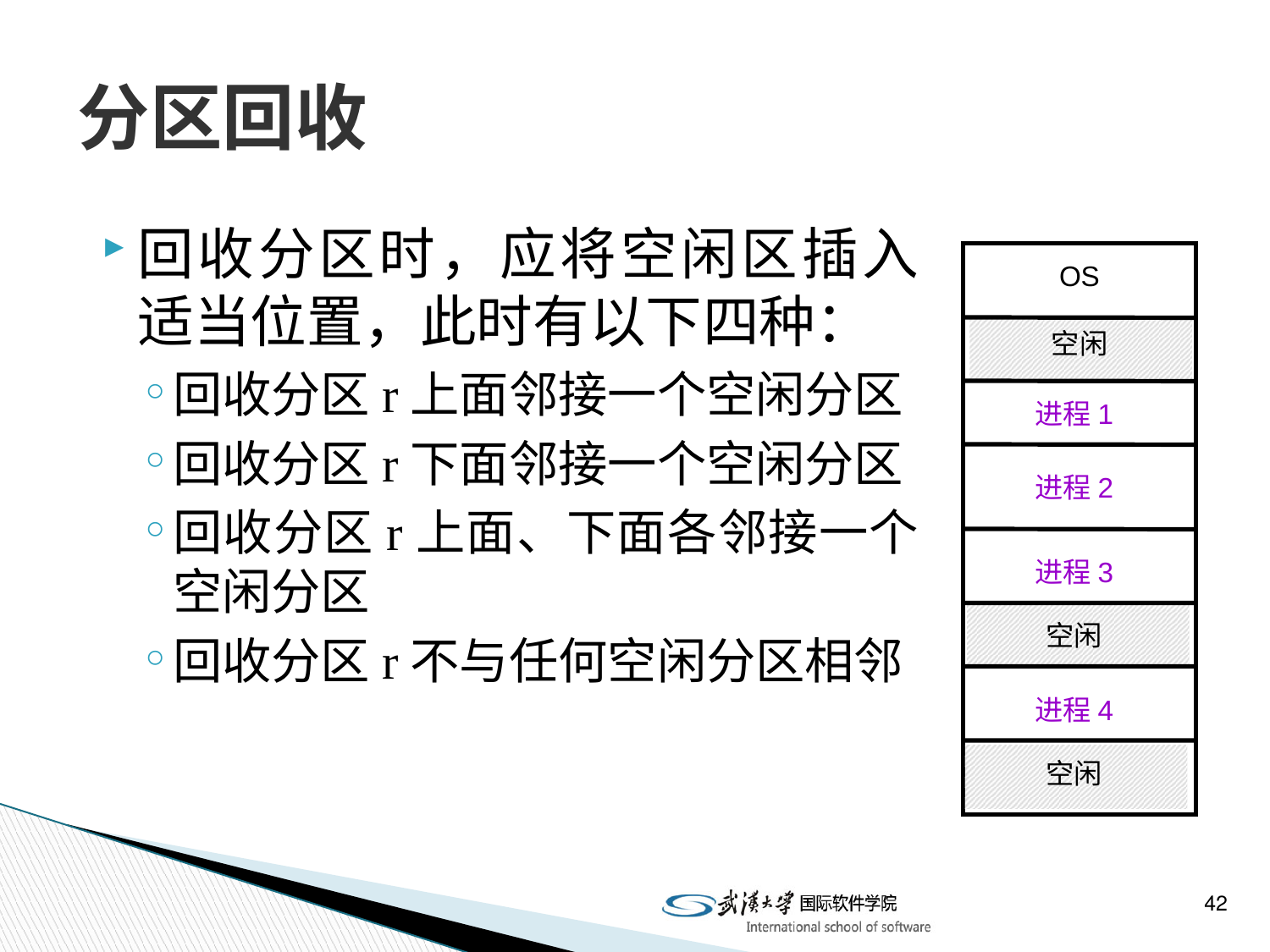

# 分区回收
回收分区时，应将空闲区插入适当位置，此时有以下四种：
回收分区r上面邻接一个空闲分区
回收分区r下面邻接一个空闲分区
回收分区r上面、下面各邻接一个空闲分区
回收分区r不与任何空闲分区相邻
OS

空闲

进程1

进程2

进程3

空闲

进程4

空闲